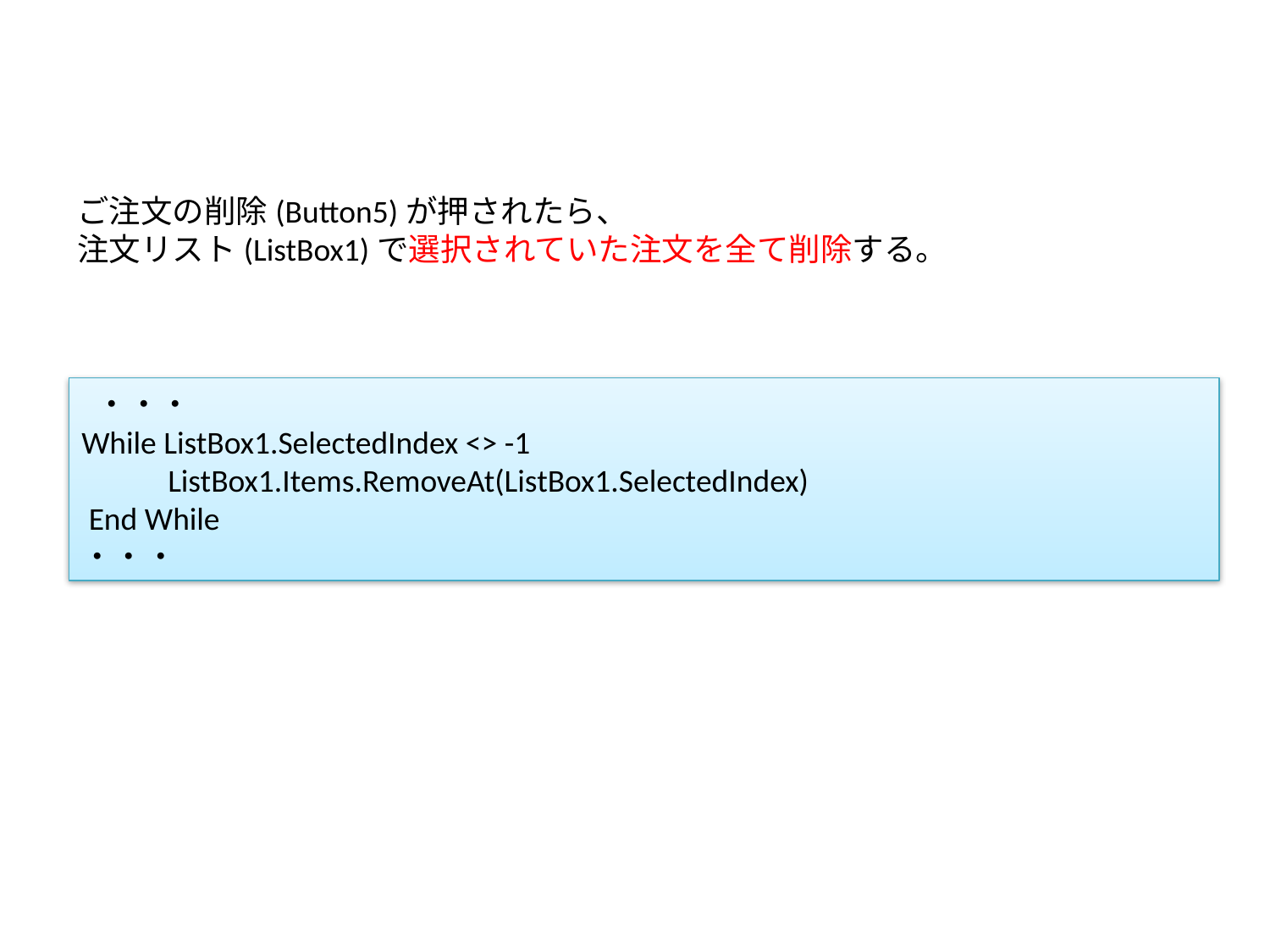

ご注文の削除(Button5)が押されたら、
注文リスト(ListBox1)で選択されていた注文を全て削除する。
 ・・・
While ListBox1.SelectedIndex <> -1
            ListBox1.Items.RemoveAt(ListBox1.SelectedIndex)
 End While
・・・